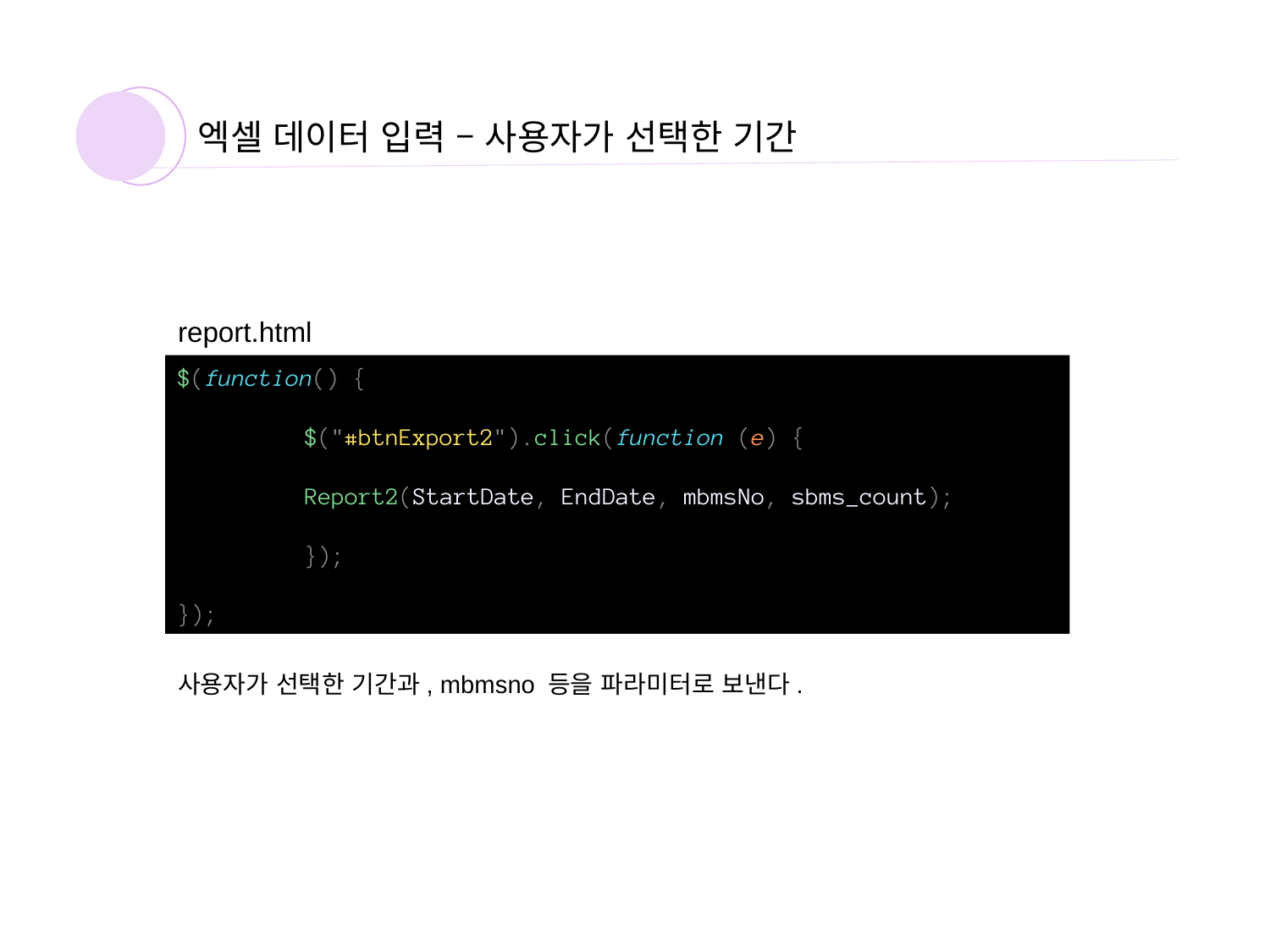

엑셀 데이터 입력 – 사용자가 선택한 기간
report.html
$(function() {

	$("#btnExport2").click(function (e) {

Report2(StartDate, EndDate, mbmsNo, sbms_count);

});

});
사용자가 선택한 기간과, mbmsno 등을 파라미터로 보낸다.